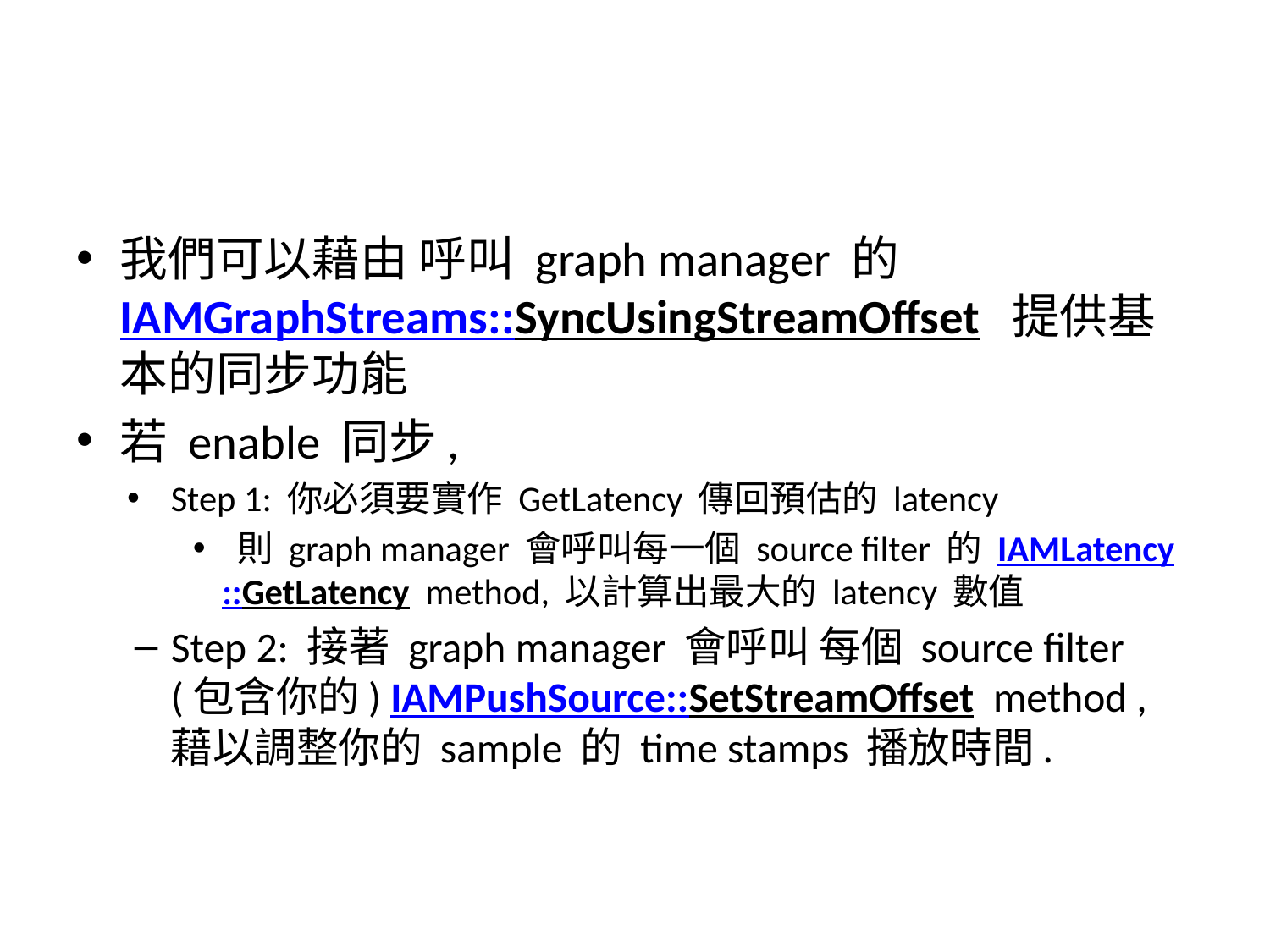

我們可以藉由 呼叫 graph manager 的 IAMGraphStreams::SyncUsingStreamOffset  提供基本的同步功能
若 enable 同步,
Step 1: 你必須要實作 GetLatency 傳回預估的 latency
 則 graph manager 會呼叫每一個 source filter 的 IAMLatency::GetLatency  method, 以計算出最大的 latency 數值
Step 2: 接著 graph manager 會呼叫 每個 source filter (包含你的) IAMPushSource::SetStreamOffset  method , 藉以調整你的 sample 的 time stamps 播放時間.